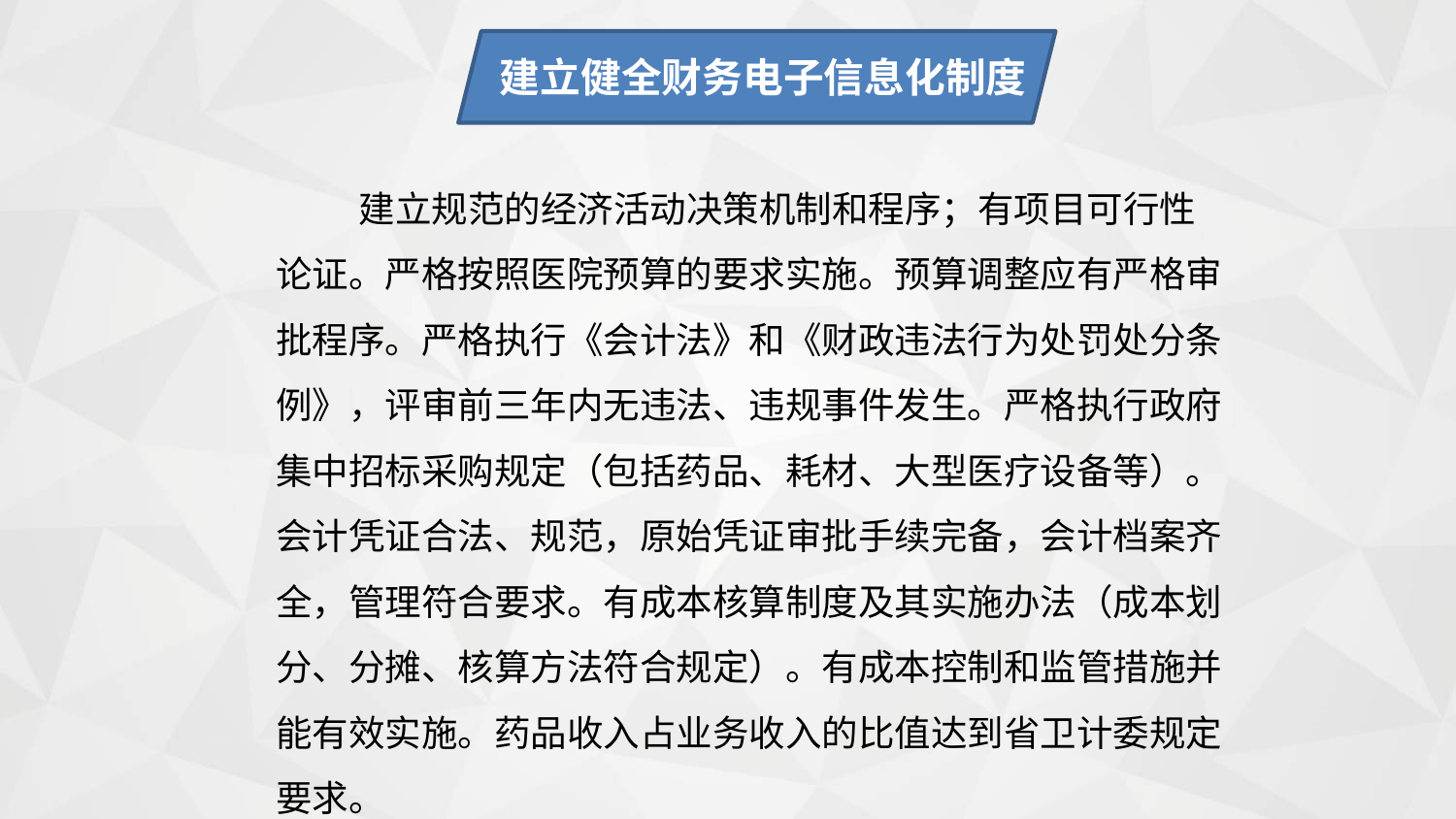

建立健全财务电子信息化制度
         建立规范的经济活动决策机制和程序；有项目可行性论证。严格按照医院预算的要求实施。预算调整应有严格审批程序。严格执行《会计法》和《财政违法行为处罚处分条例》，评审前三年内无违法、违规事件发生。严格执行政府集中招标采购规定（包括药品、耗材、大型医疗设备等）。会计凭证合法、规范，原始凭证审批手续完备，会计档案齐全，管理符合要求。有成本核算制度及其实施办法（成本划分、分摊、核算方法符合规定）。有成本控制和监管措施并能有效实施。药品收入占业务收入的比值达到省卫计委规定要求。